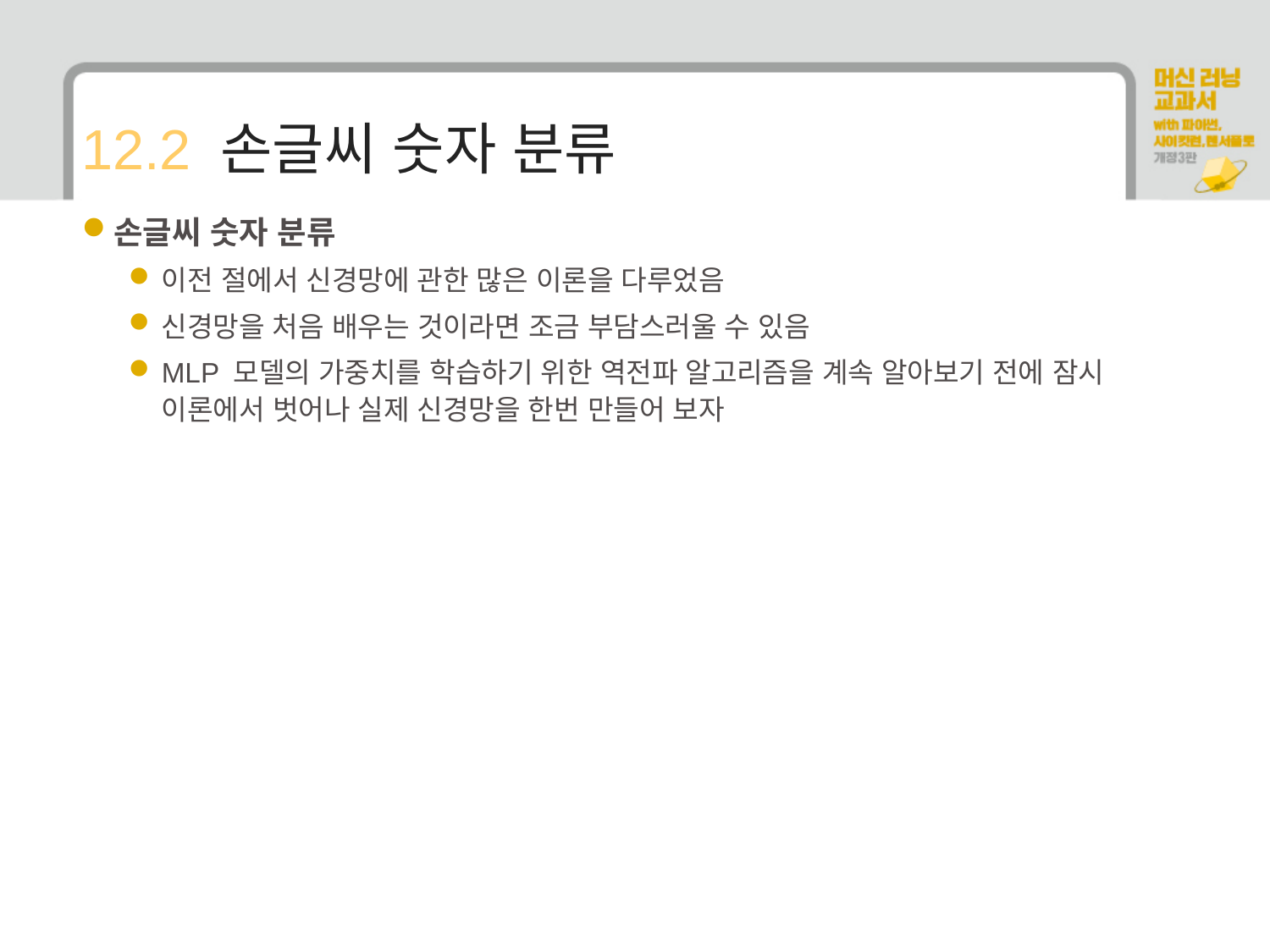

# 12.2 손글씨 숫자 분류
손글씨 숫자 분류
이전 절에서 신경망에 관한 많은 이론을 다루었음
신경망을 처음 배우는 것이라면 조금 부담스러울 수 있음
MLP 모델의 가중치를 학습하기 위한 역전파 알고리즘을 계속 알아보기 전에 잠시 이론에서 벗어나 실제 신경망을 한번 만들어 보자